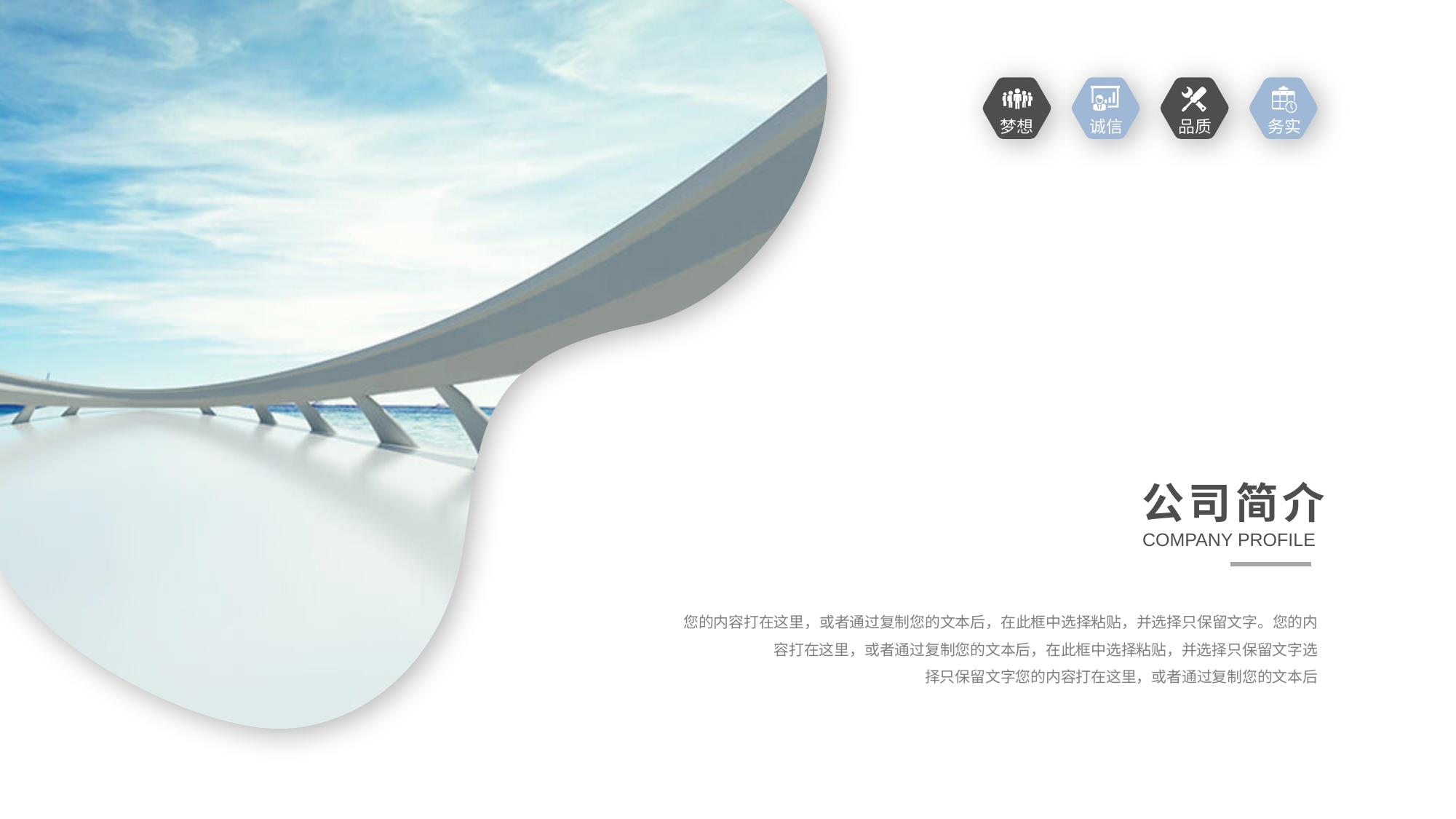

梦想

诚信

品质

务实
公司简介
COMPANY PROFILE
您的内容打在这里，或者通过复制您的文本后，在此框中选择粘贴，并选择只保留文字。您的内容打在这里，或者通过复制您的文本后，在此框中选择粘贴，并选择只保留文字选
择只保留文字您的内容打在这里，或者通过复制您的文本后